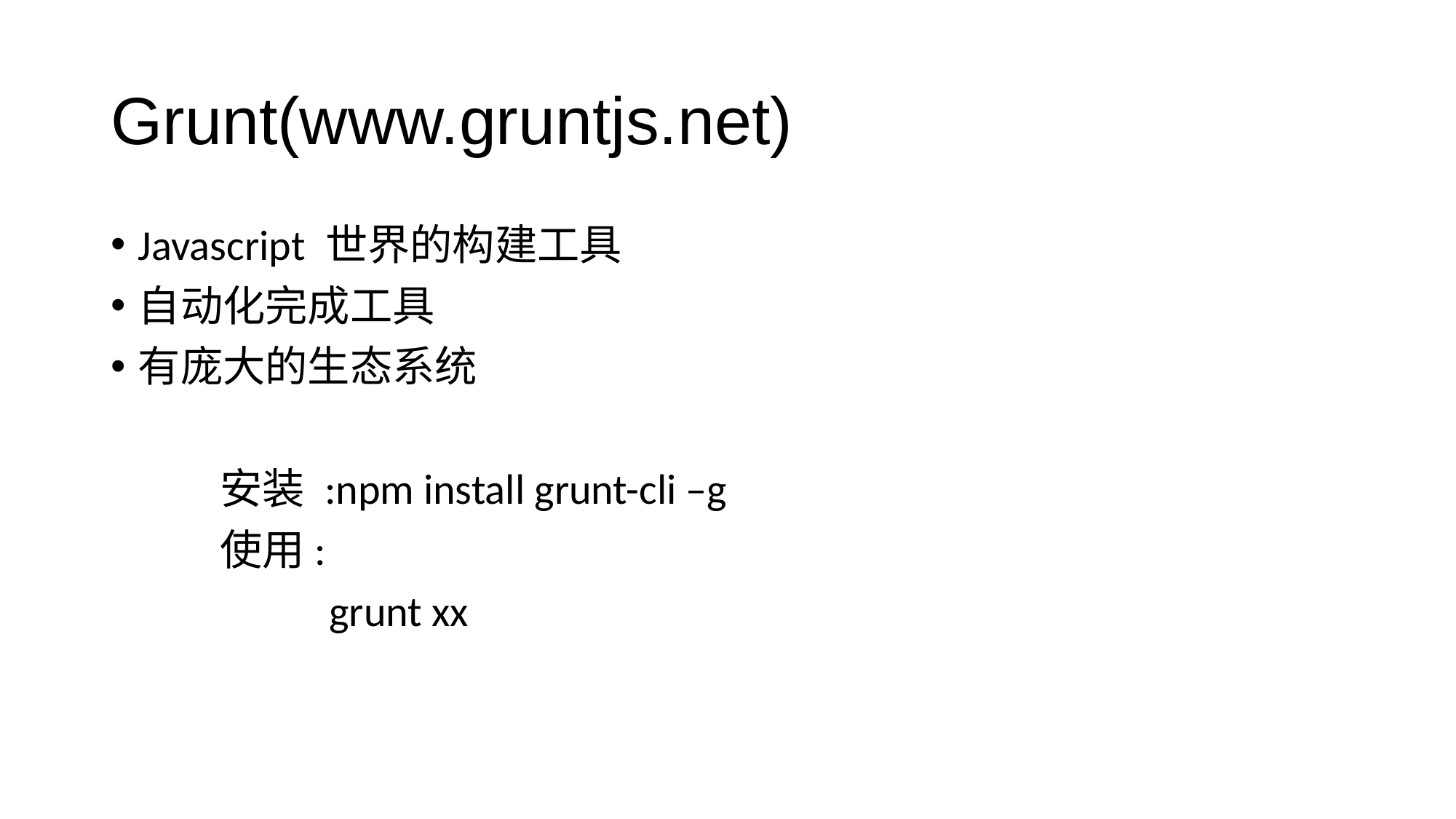

# Grunt(www.gruntjs.net)
Javascript 世界的构建工具
自动化完成工具
有庞大的生态系统

	安装 :npm install grunt-cli –g
	使用:
		grunt xx